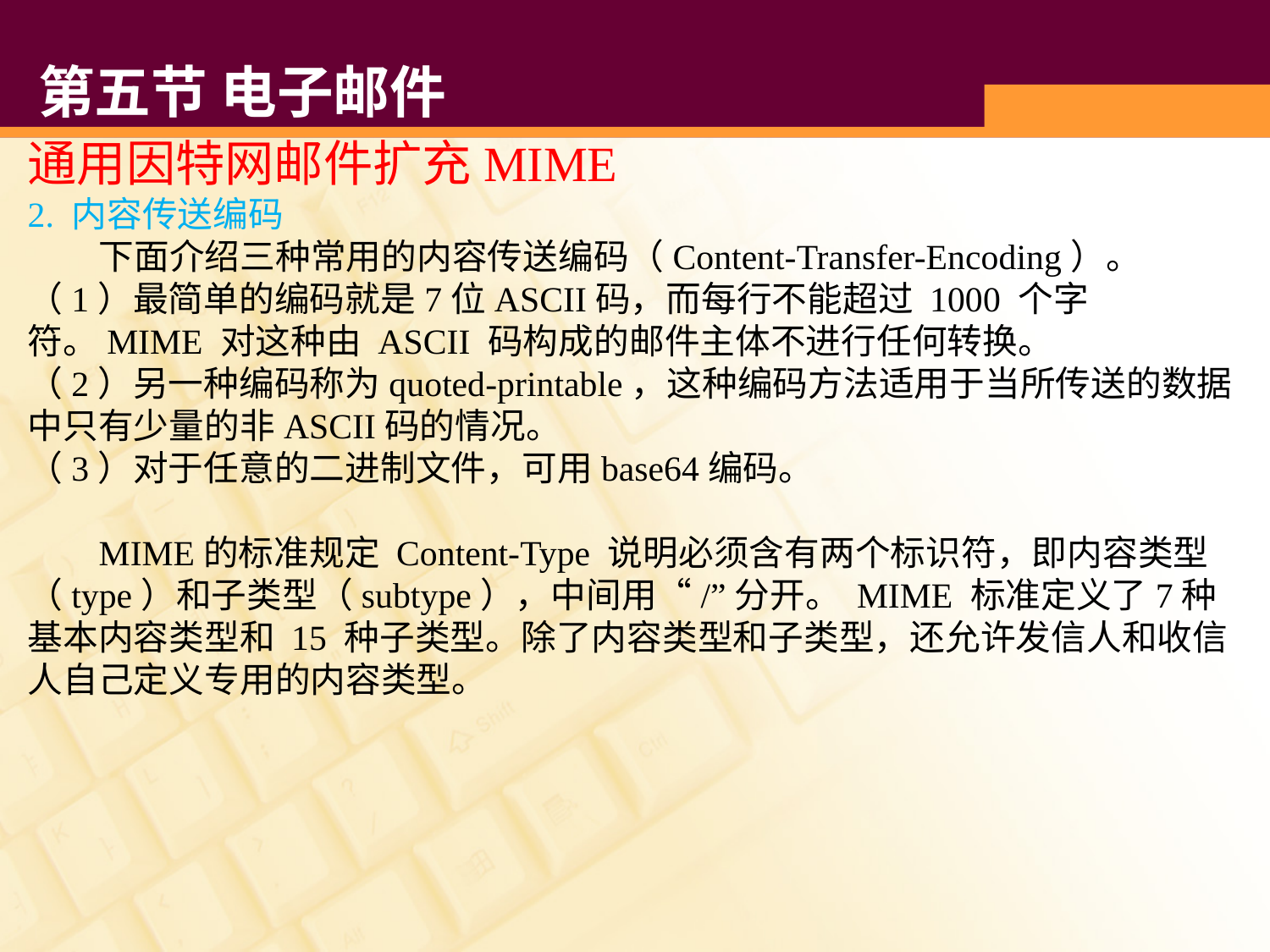

# 第五节 电子邮件
通用因特网邮件扩充MIME
2. 内容传送编码
        下面介绍三种常用的内容传送编码（Content-Transfer-Encoding）。
（1）最简单的编码就是7位ASCII码，而每行不能超过 1000 个字符。MIME 对这种由 ASCII 码构成的邮件主体不进行任何转换。
（2）另一种编码称为quoted-printable，这种编码方法适用于当所传送的数据中只有少量的非ASCII码的情况。
（3）对于任意的二进制文件，可用base64编码。

        MIME的标准规定 Content-Type 说明必须含有两个标识符，即内容类型（type）和子类型（subtype），中间用“/”分开。 MIME 标准定义了7种基本内容类型和 15 种子类型。除了内容类型和子类型，还允许发信人和收信人自己定义专用的内容类型。